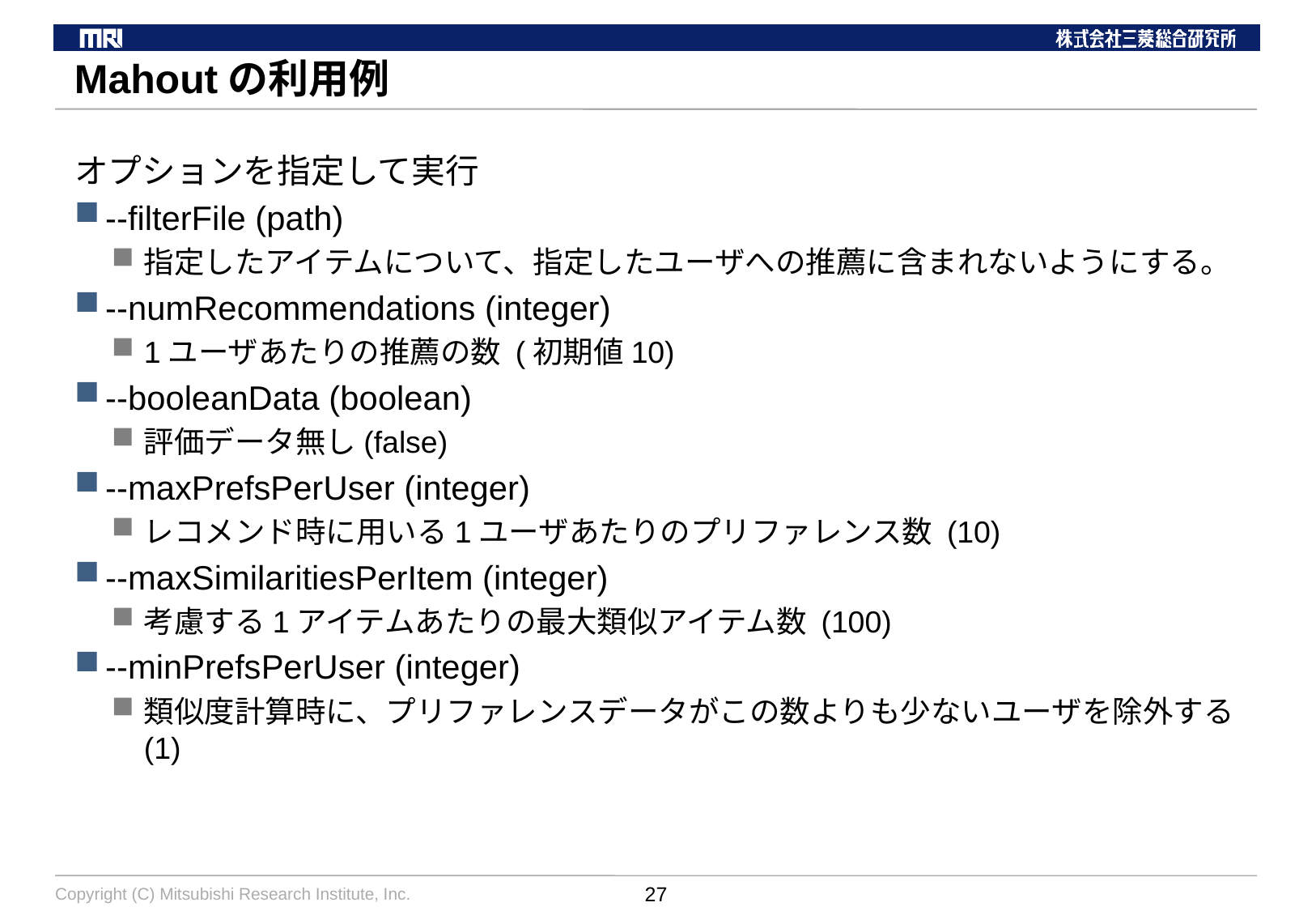

# Mahoutの利用例
オプションを指定して実行
--filterFile (path)
指定したアイテムについて、指定したユーザへの推薦に含まれないようにする。
--numRecommendations (integer)
1ユーザあたりの推薦の数 (初期値10)
--booleanData (boolean)
評価データ無し(false)
--maxPrefsPerUser (integer)
レコメンド時に用いる1ユーザあたりのプリファレンス数 (10)
--maxSimilaritiesPerItem (integer)
考慮する1アイテムあたりの最大類似アイテム数 (100)
--minPrefsPerUser (integer)
類似度計算時に、プリファレンスデータがこの数よりも少ないユーザを除外する (1)
Copyright (C) Mitsubishi Research Institute, Inc.
27